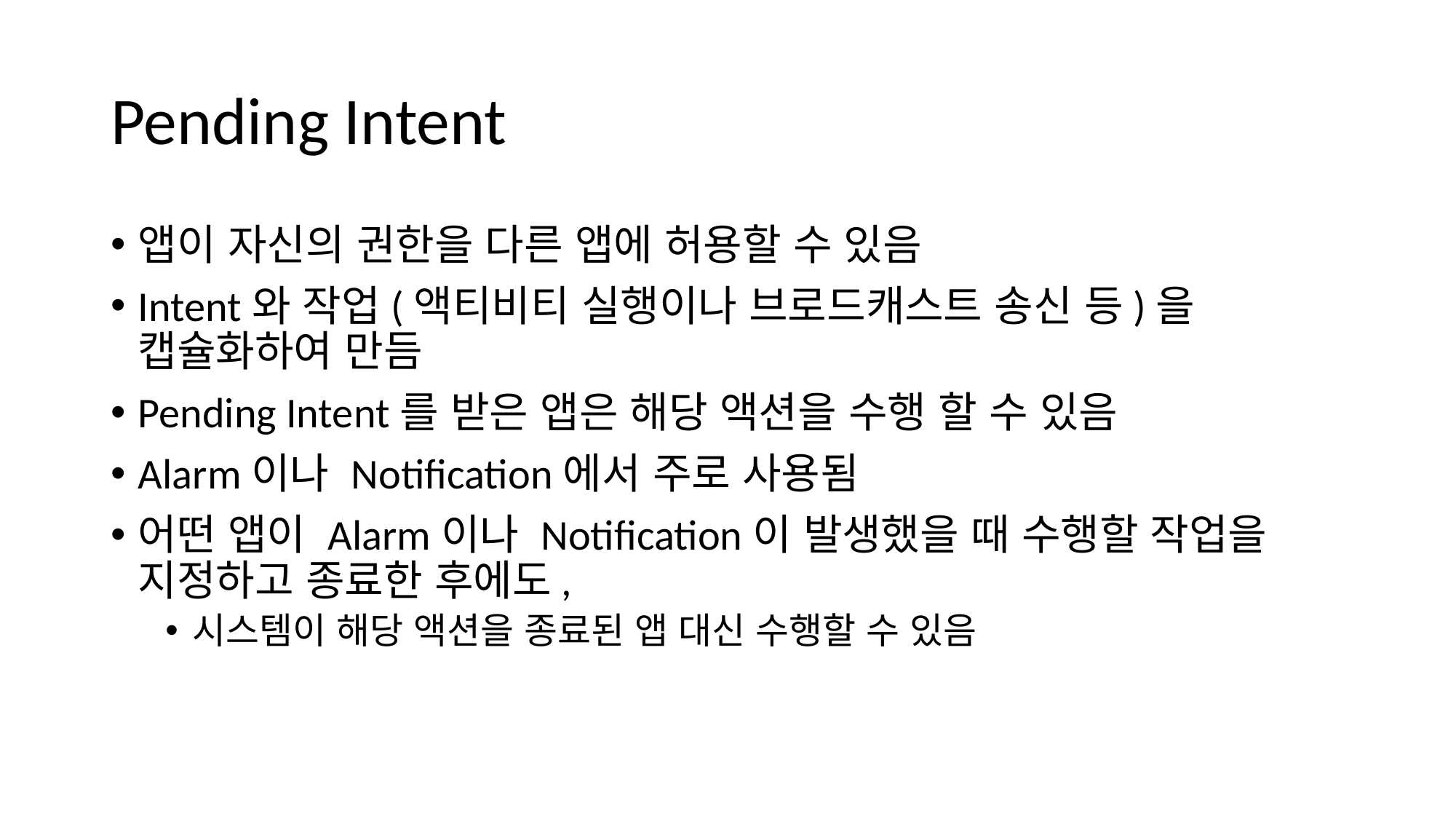

# Pending Intent
앱이 자신의 권한을 다른 앱에 허용할 수 있음
Intent와 작업(액티비티 실행이나 브로드캐스트 송신 등)을 캡슐화하여 만듬
Pending Intent를 받은 앱은 해당 액션을 수행 할 수 있음
Alarm이나 Notification에서 주로 사용됨
어떤 앱이 Alarm이나 Notification이 발생했을 때 수행할 작업을 지정하고 종료한 후에도,
시스템이 해당 액션을 종료된 앱 대신 수행할 수 있음